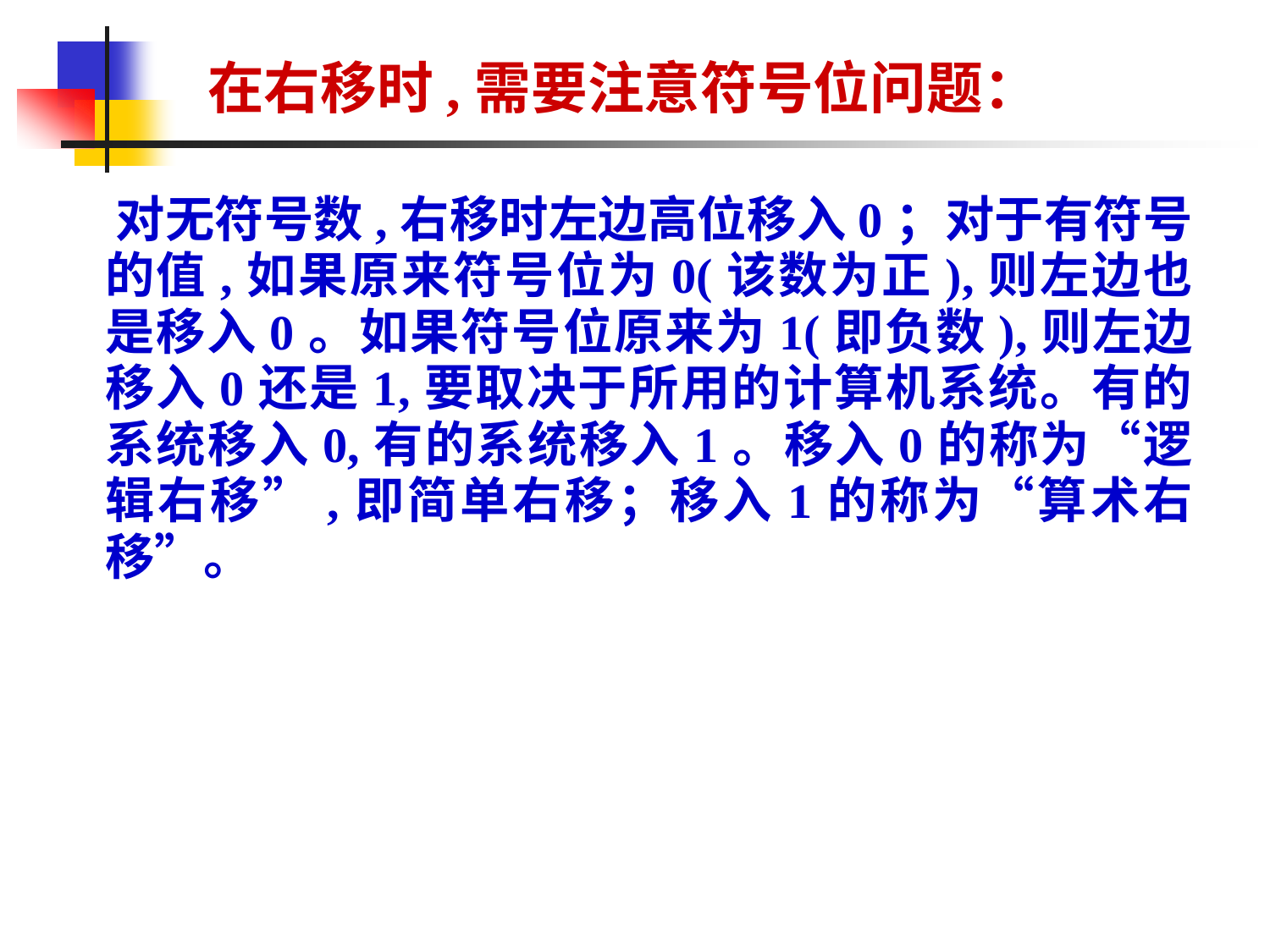

在右移时,需要注意符号位问题：
    对无符号数,右移时左边高位移入0；对于有符号的值,如果原来符号位为0(该数为正),则左边也是移入0。如果符号位原来为1(即负数),则左边移入0还是1,要取决于所用的计算机系统。有的系统移入0,有的系统移入1。移入0的称为“逻辑右移”,即简单右移；移入1的称为“算术右移”。